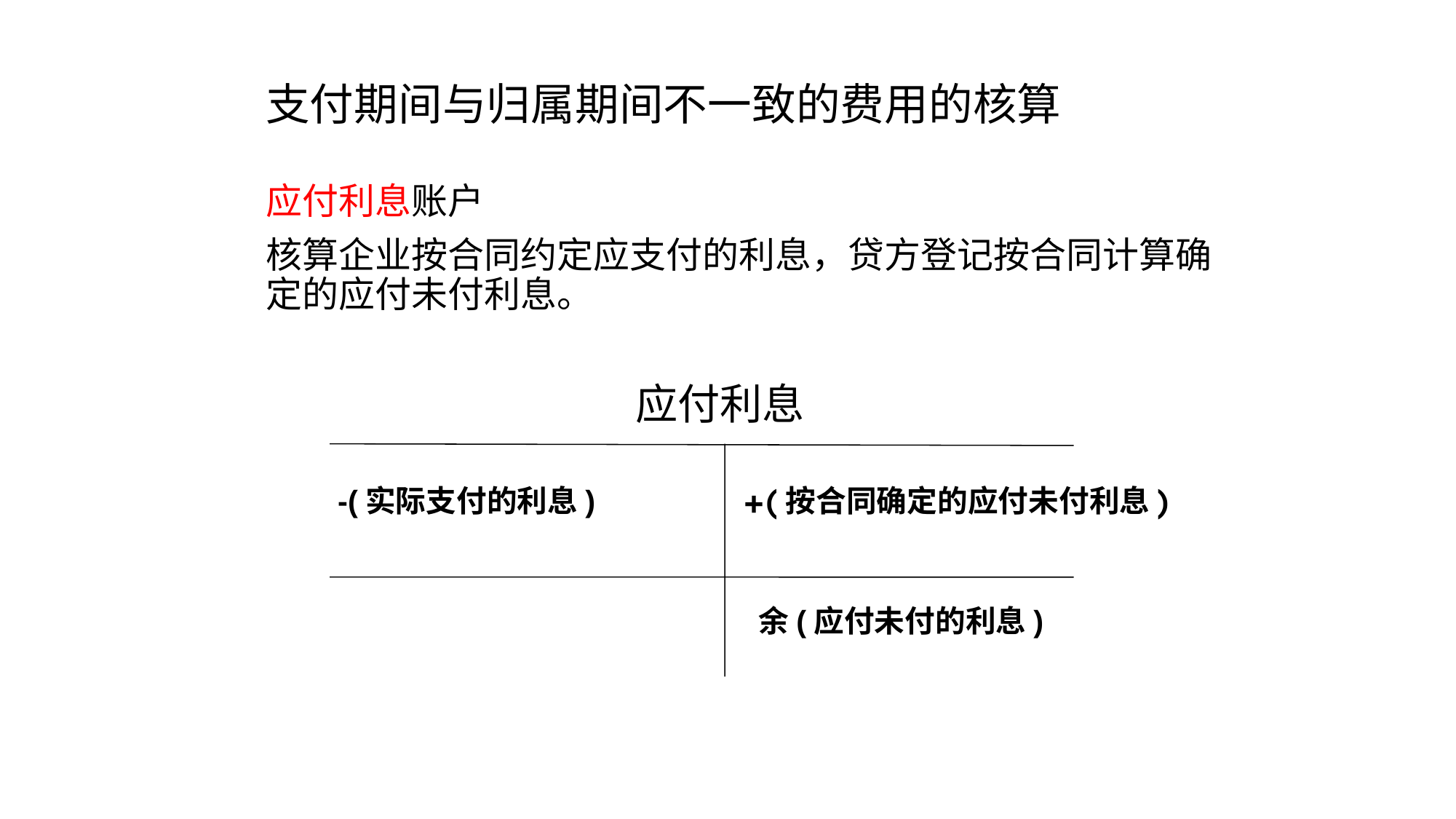

# 支付期间与归属期间不一致的费用的核算
应付利息账户
核算企业按合同约定应支付的利息，贷方登记按合同计算确定的应付未付利息。
应付利息

-(实际支付的利息)
+(按合同确定的应付未付利息)

余(应付未付的利息)